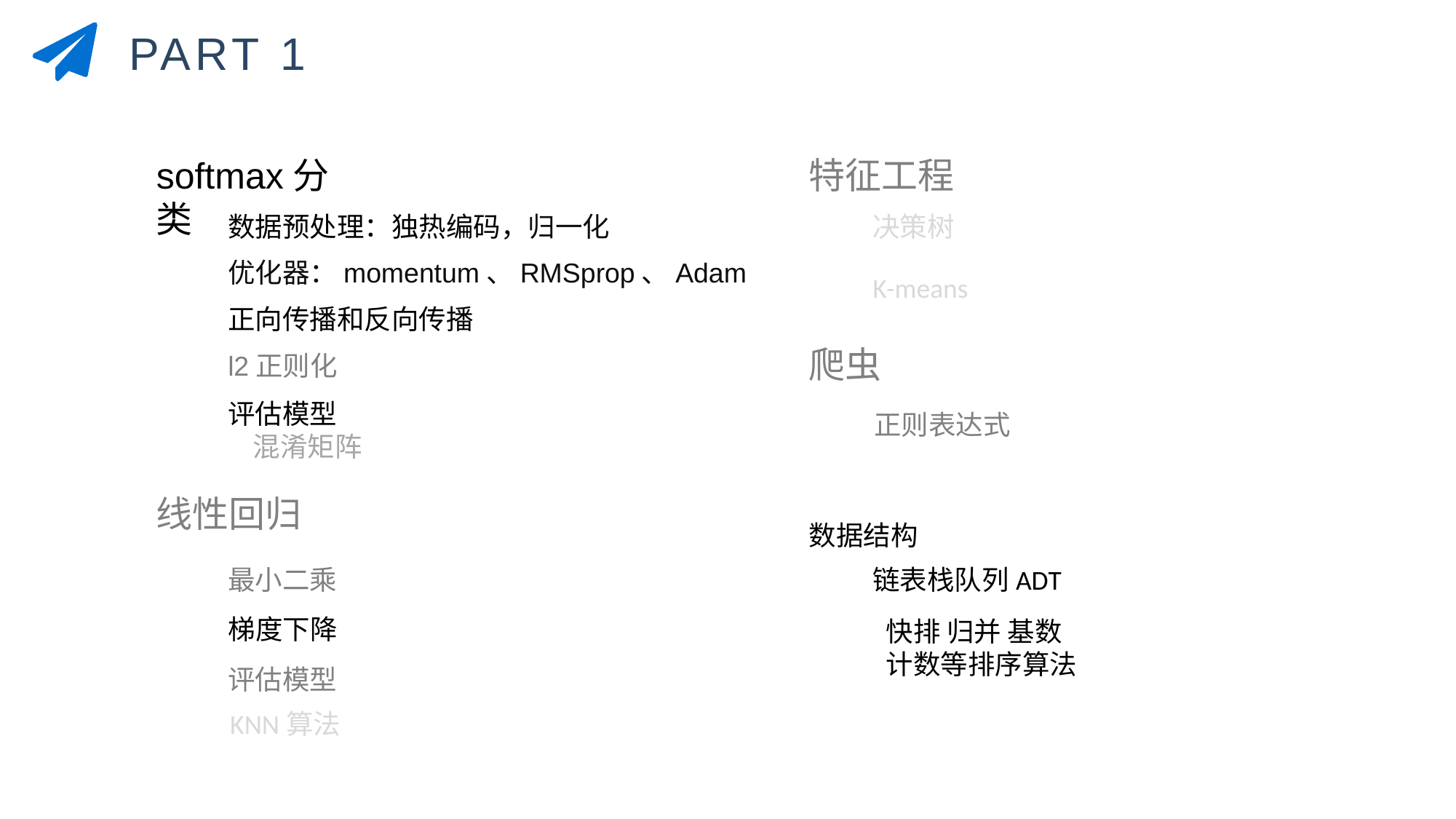

PART 1

softmax分类
特征工程
数据预处理：独热编码，归一化
决策树
优化器：momentum、RMSprop、Adam
K-means
正向传播和反向传播
爬虫
l2正则化
评估模型
   混淆矩阵
正则表达式
线性回归
数据结构
最小二乘
链表栈队列ADT
梯度下降
快排 归并 基数 计数等排序算法
评估模型
KNN算法